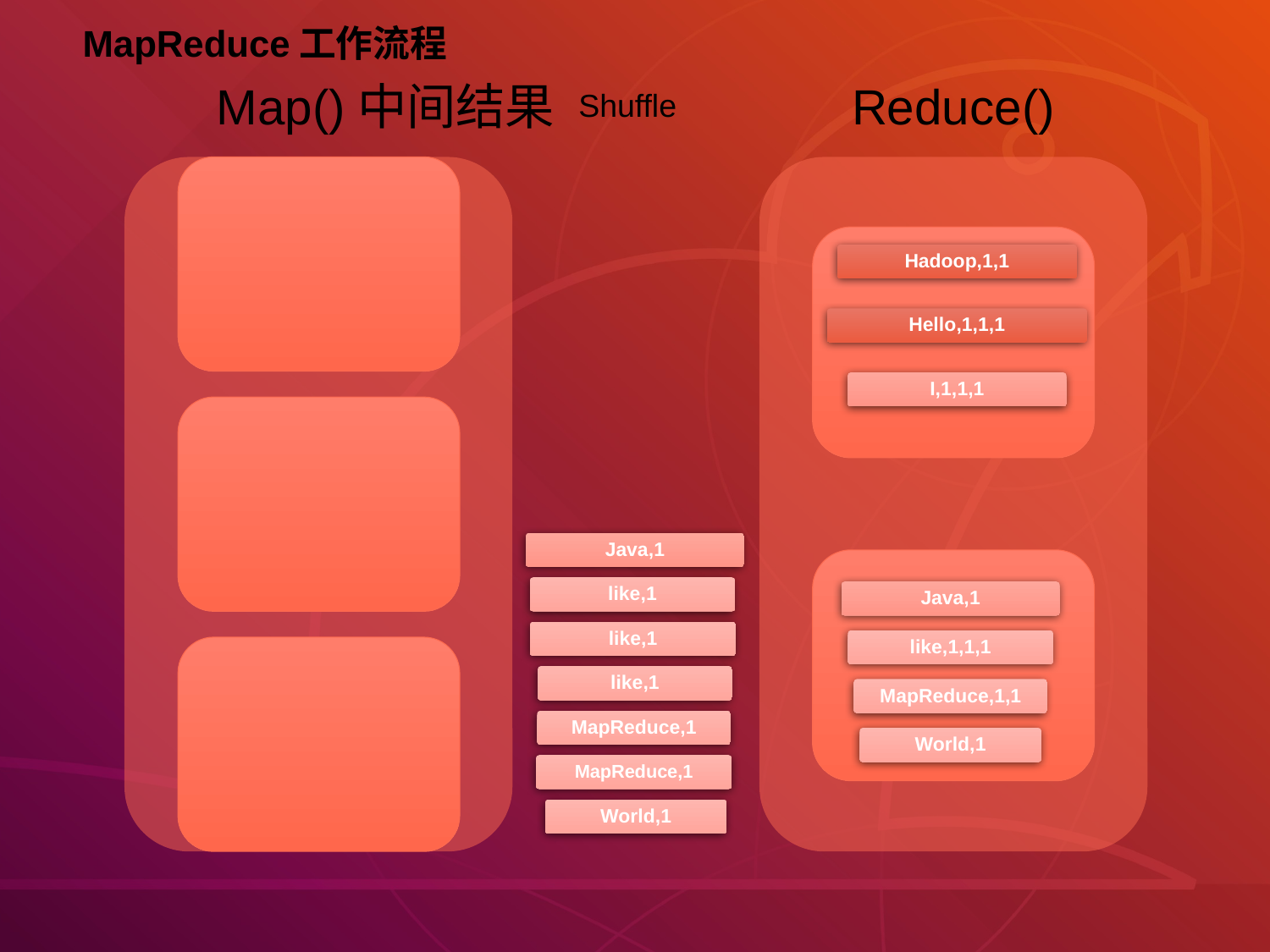

MapReduce工作流程
Map()中间结果
Reduce()

Shuffle

Hadoop,1,1
Hello,1,1,1
I,1,1,1

Java,1
like,1
Java,1
like,1
like,1,1,1

like,1
MapReduce,1,1
MapReduce,1
World,1
MapReduce,1
World,1